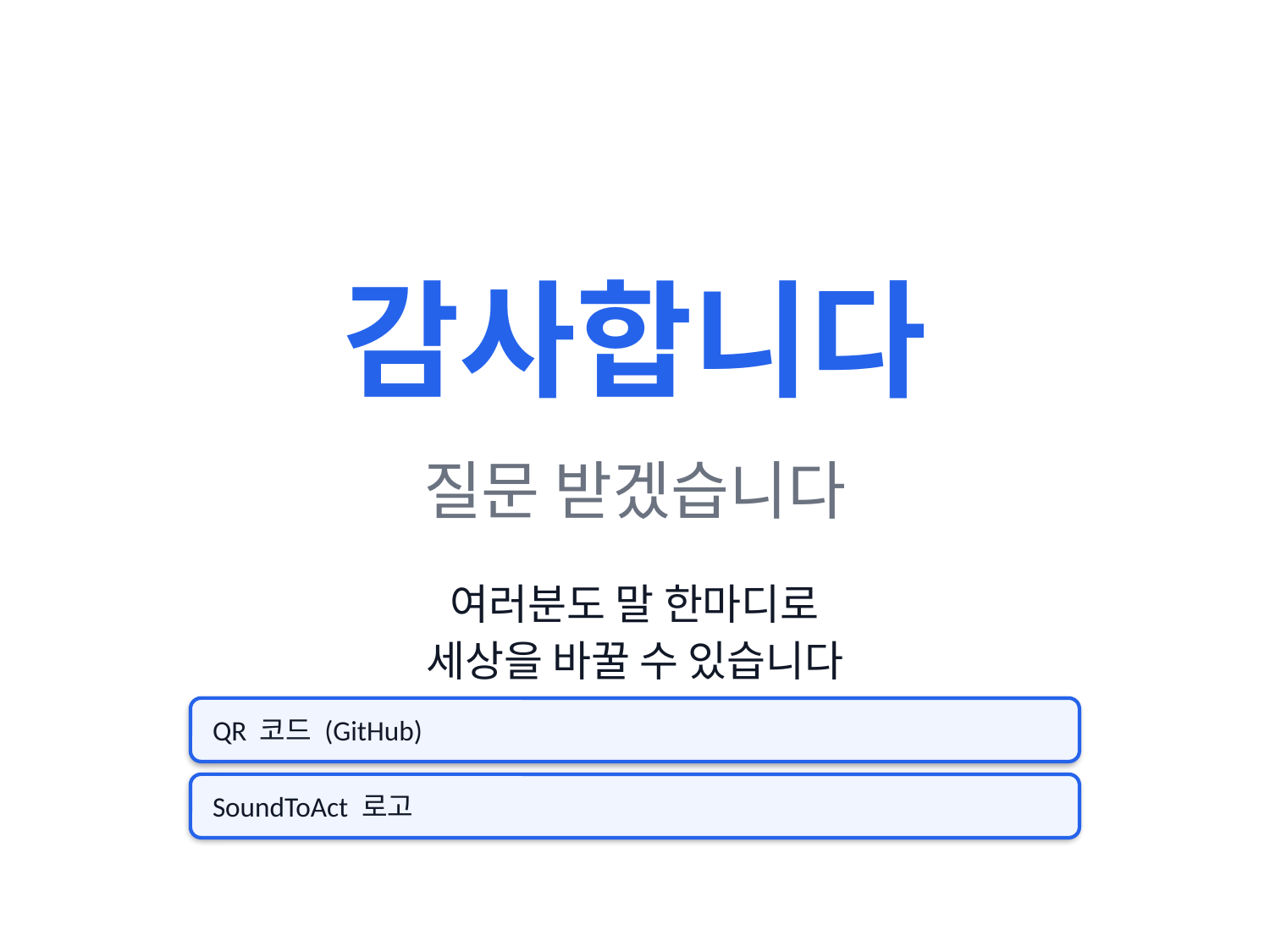

감사합니다
질문 받겠습니다
여러분도 말 한마디로
세상을 바꿀 수 있습니다
QR 코드 (GitHub)
SoundToAct 로고